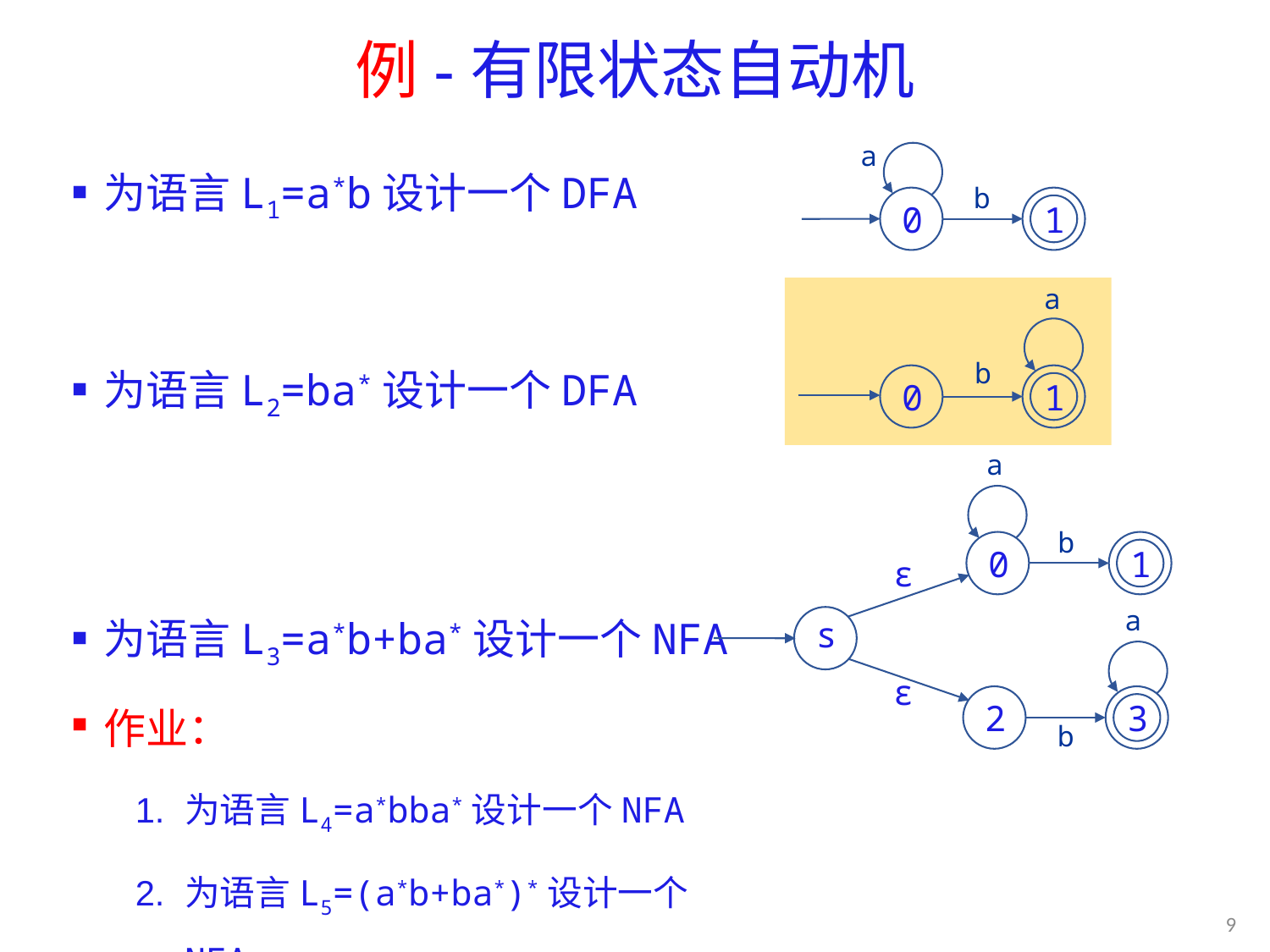

# 例-有限状态自动机
a

0
1

b
为语言L1=a*b设计一个DFA

为语言L2=ba*设计一个DFA

为语言L3=a*b+ba*设计一个NFA
作业：
为语言L4=a*bba*设计一个NFA
为语言L5=(a*b+ba*)*设计一个NFA

a

0
1

b

a

0
1

b
ε
a

2
3

b
s
ε
9